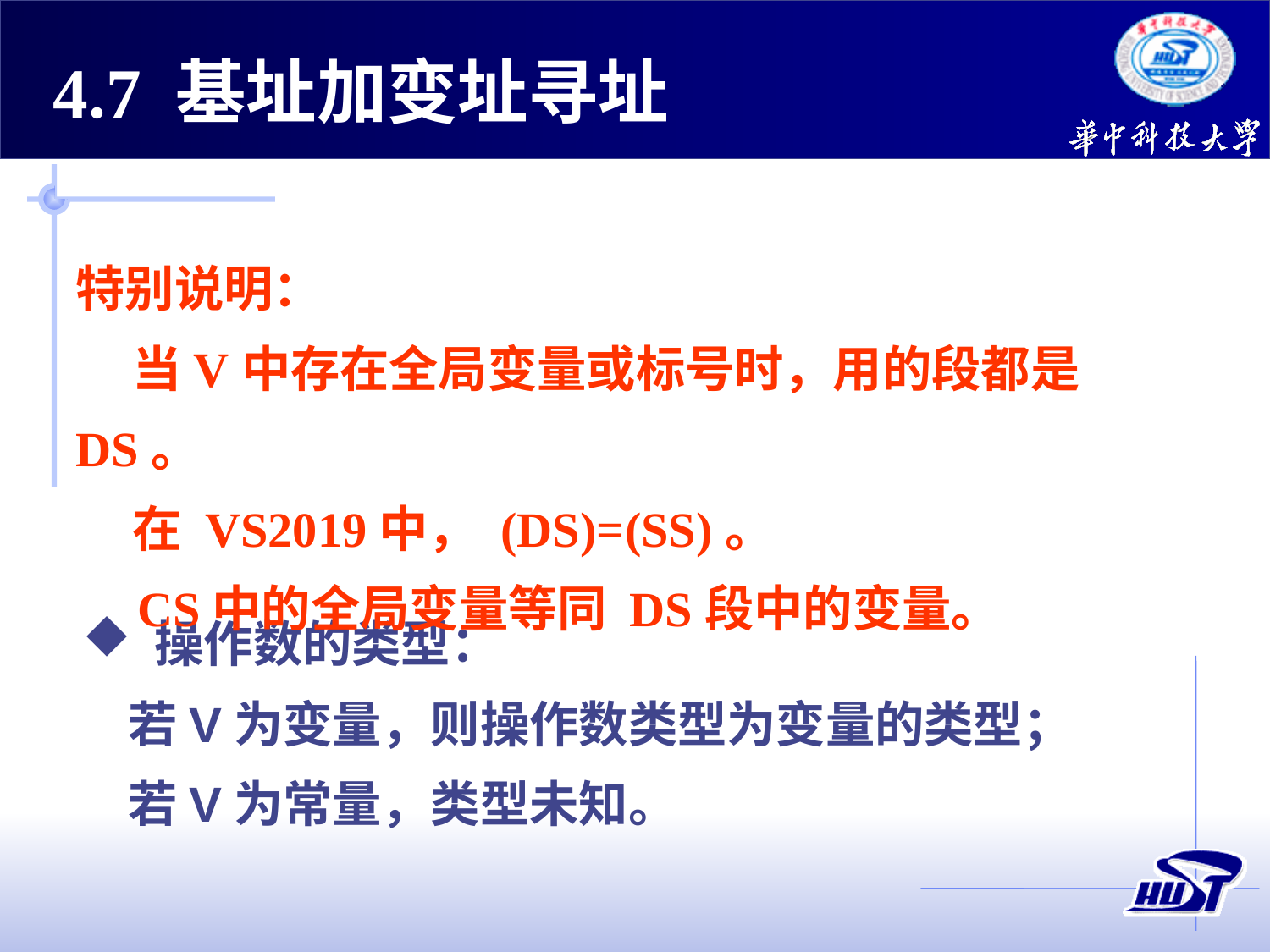

4.7 基址加变址寻址
特别说明：
    当V中存在全局变量或标号时，用的段都是 DS。
    在 VS2019中， (DS)=(SS)。
     CS中的全局变量等同 DS段中的变量。
 操作数的类型：
   若V为变量，则操作数类型为变量的类型；
   若V为常量，类型未知。